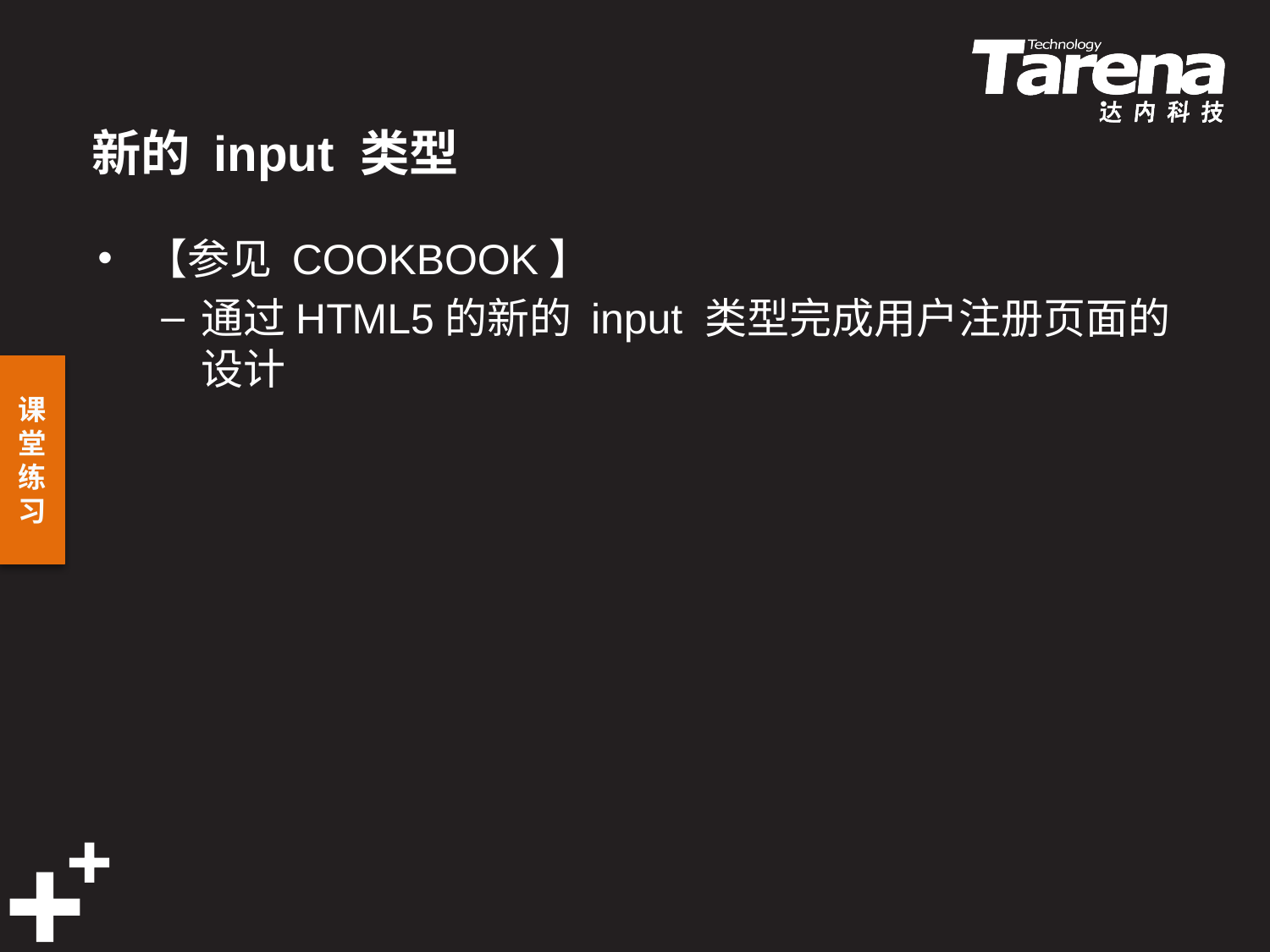

# 新的 input 类型
【参见 COOKBOOK】
通过HTML5的新的 input 类型完成用户注册页面的设计